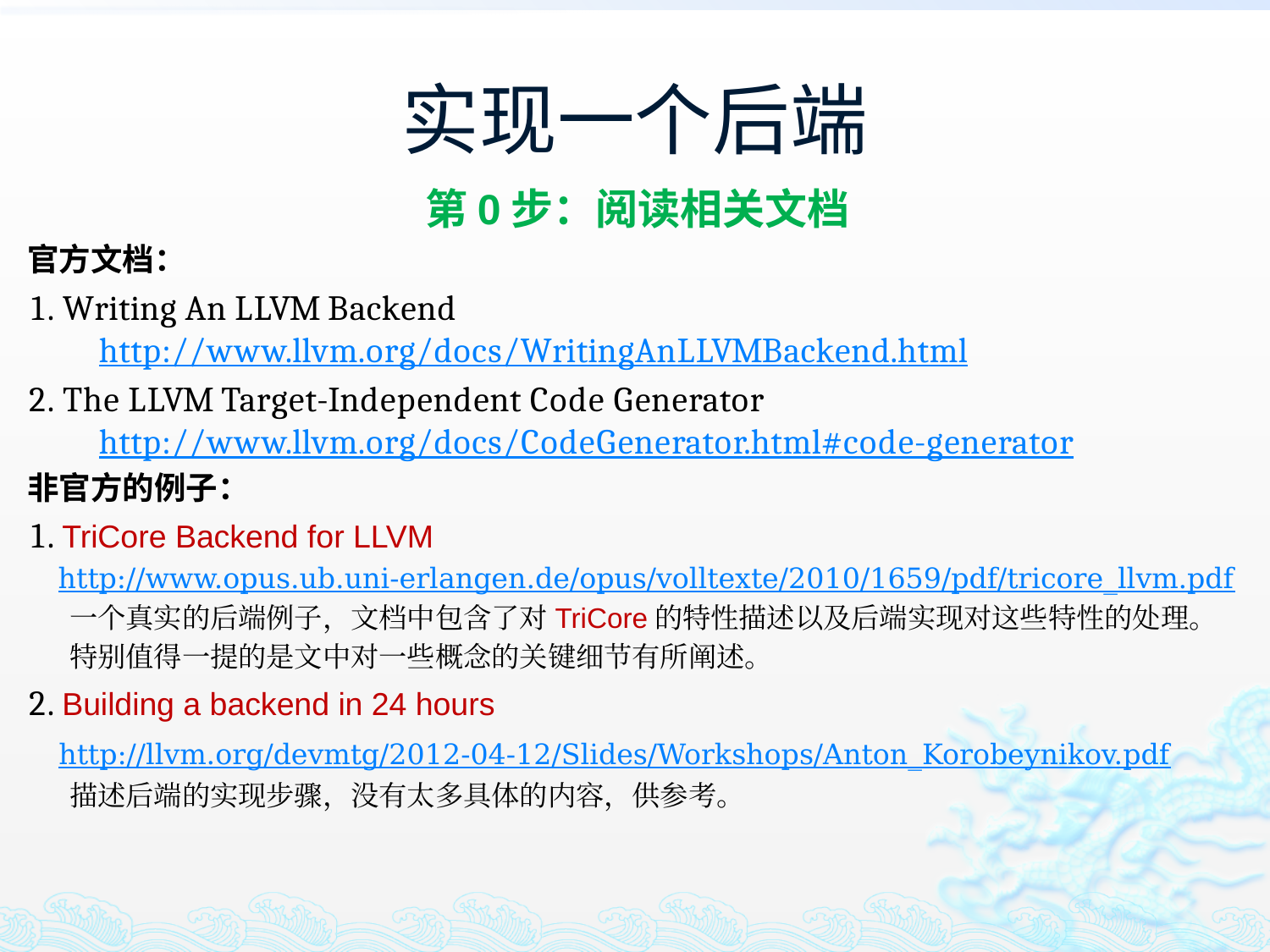

# 实现一个后端
第0步：阅读相关文档
官方文档：
1. Writing An LLVM Backend
http://www.llvm.org/docs/WritingAnLLVMBackend.html
2. The LLVM Target-Independent Code Generator
http://www.llvm.org/docs/CodeGenerator.html#code-generator
非官方的例子：
1. TriCore Backend for LLVM
     http://www.opus.ub.uni-erlangen.de/opus/volltexte/2010/1659/pdf/tricore_llvm.pdf
    一个真实的后端例子，文档中包含了对TriCore的特性描述以及后端实现对这些特性的处理。
    特别值得一提的是文中对一些概念的关键细节有所阐述。
2. Building a backend in 24 hours
    http://llvm.org/devmtg/2012-04-12/Slides/Workshops/Anton_Korobeynikov.pdf
    描述后端的实现步骤，没有太多具体的内容，供参考。